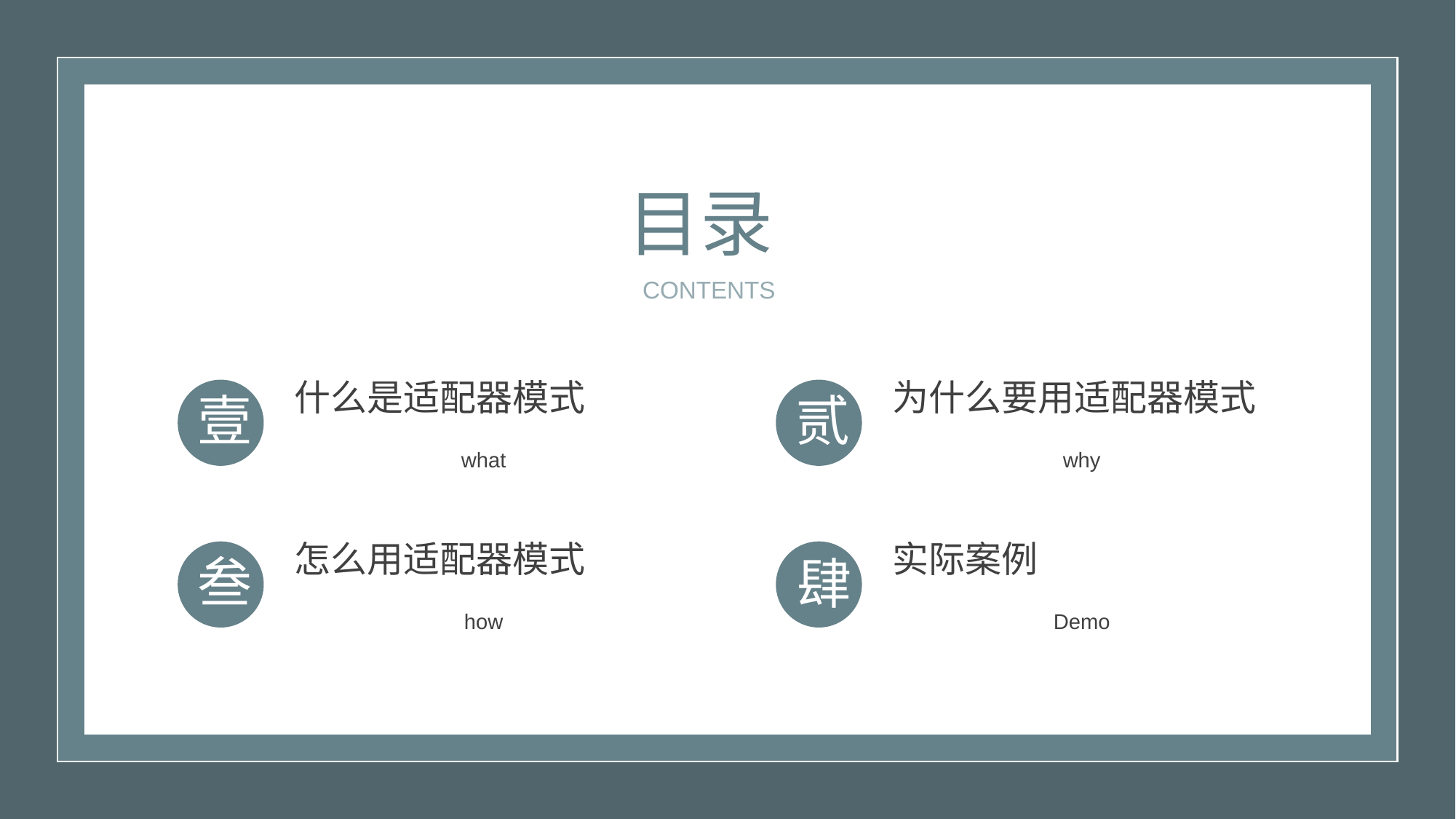

目录
CONTENTS
什么是适配器模式
为什么要用适配器模式

壹
贰
what
why
怎么用适配器模式
实际案例

叁
肆
how
Demo